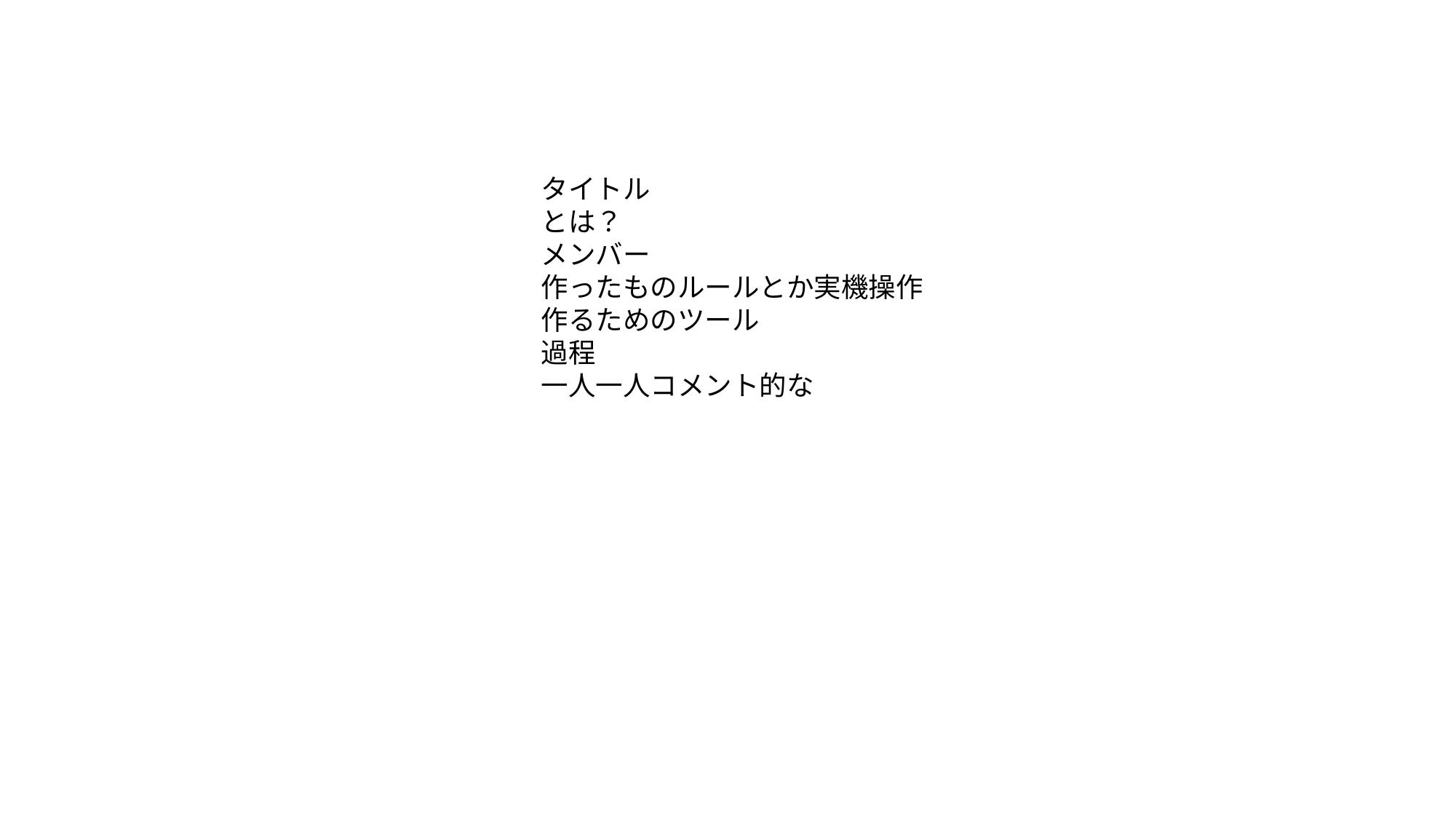

タイトル
とは？
メンバー
作ったものルールとか実機操作
作るためのツール
過程
一人一人コメント的な